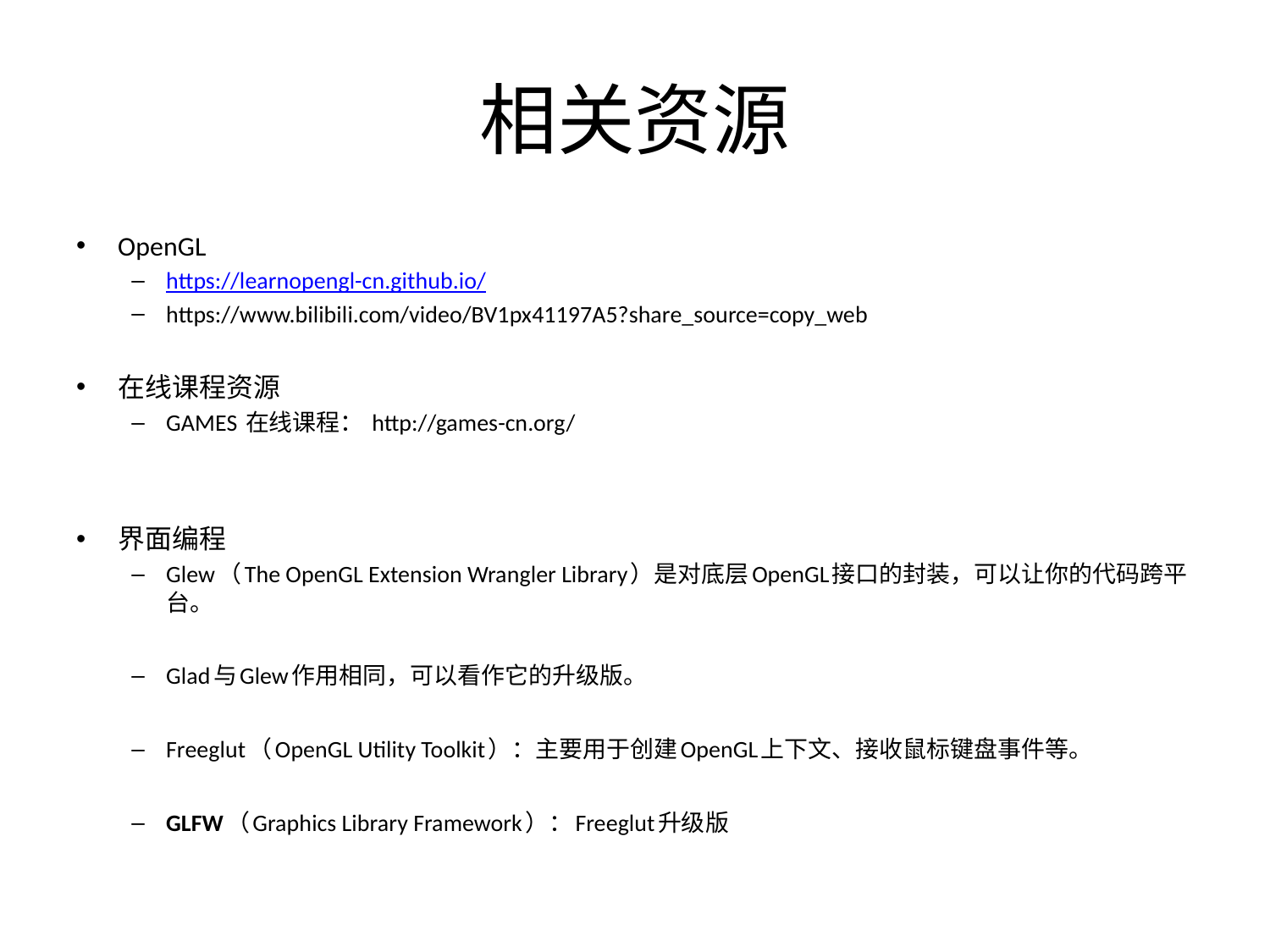

# 相关资源
OpenGL
https://learnopengl-cn.github.io/
https://www.bilibili.com/video/BV1px41197A5?share_source=copy_web

在线课程资源
GAMES 在线课程： http://games-cn.org/

界面编程
Glew（The OpenGL Extension Wrangler Library）是对底层OpenGL接口的封装，可以让你的代码跨平台。

Glad与Glew作用相同，可以看作它的升级版。

Freeglut（OpenGL Utility Toolkit）：主要用于创建OpenGL上下文、接收鼠标键盘事件等。

GLFW（Graphics Library Framework）：Freeglut升级版